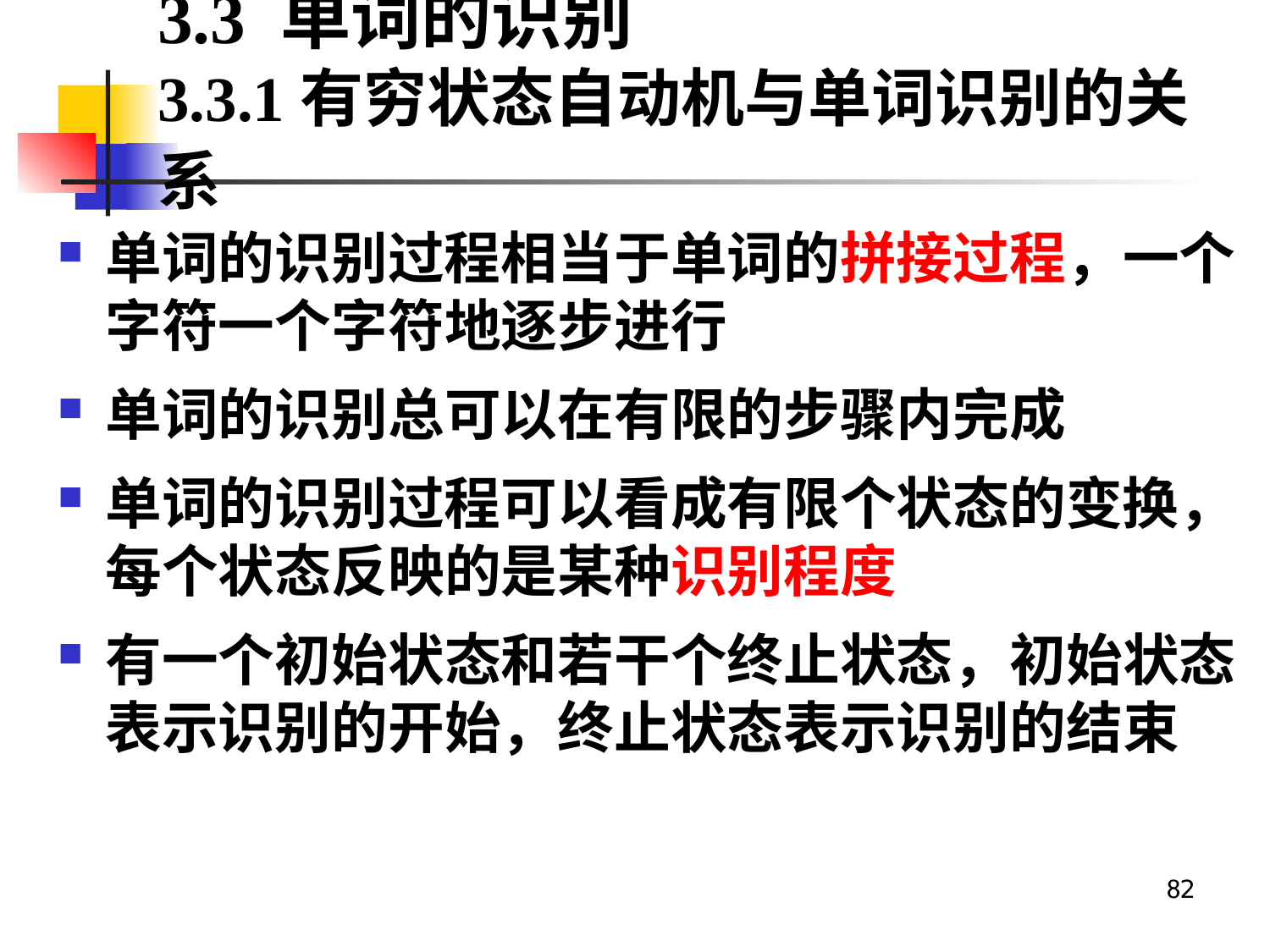

# 3.3 单词的识别 3.3.1有穷状态自动机与单词识别的关系
单词的识别过程相当于单词的拼接过程，一个字符一个字符地逐步进行
单词的识别总可以在有限的步骤内完成
单词的识别过程可以看成有限个状态的变换，每个状态反映的是某种识别程度
有一个初始状态和若干个终止状态，初始状态表示识别的开始，终止状态表示识别的结束

82